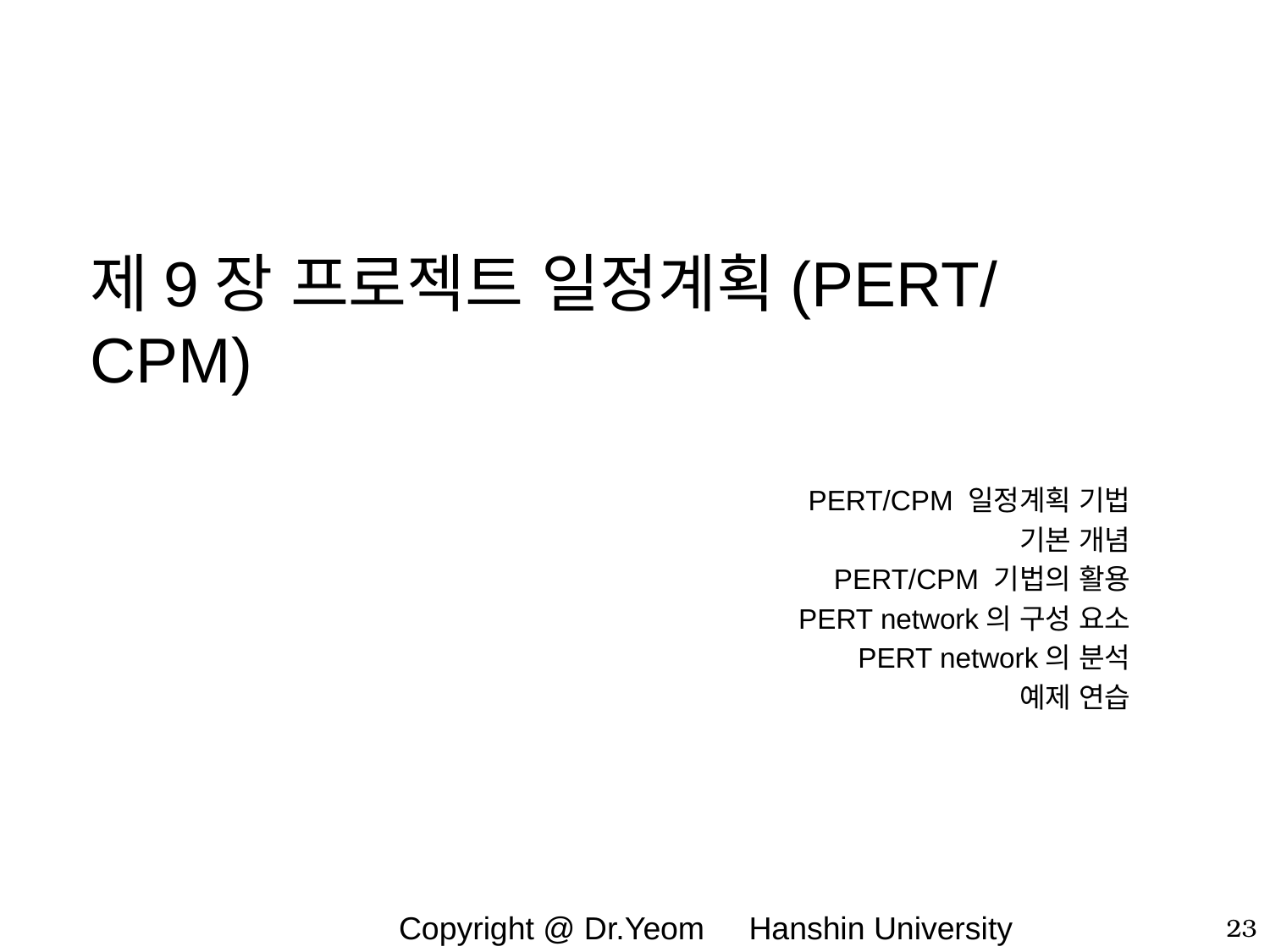

# 제9장 프로젝트 일정계획(PERT/CPM)
PERT/CPM 일정계획 기법
기본 개념
PERT/CPM 기법의 활용
PERT network의 구성 요소
PERT network의 분석
예제 연습
23